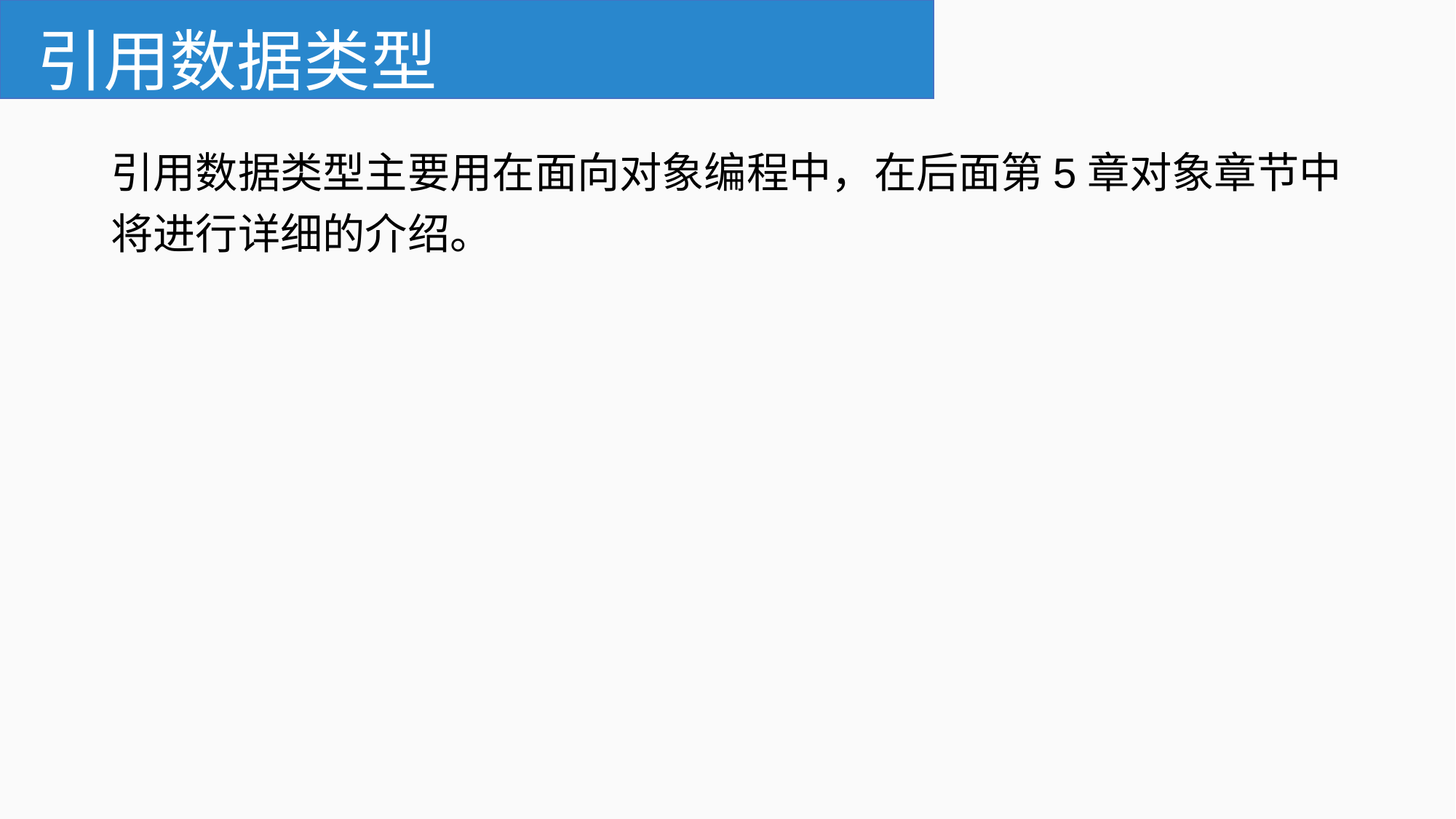

# 引用数据类型
引用数据类型主要用在面向对象编程中，在后面第5章对象章节中将进行详细的介绍。